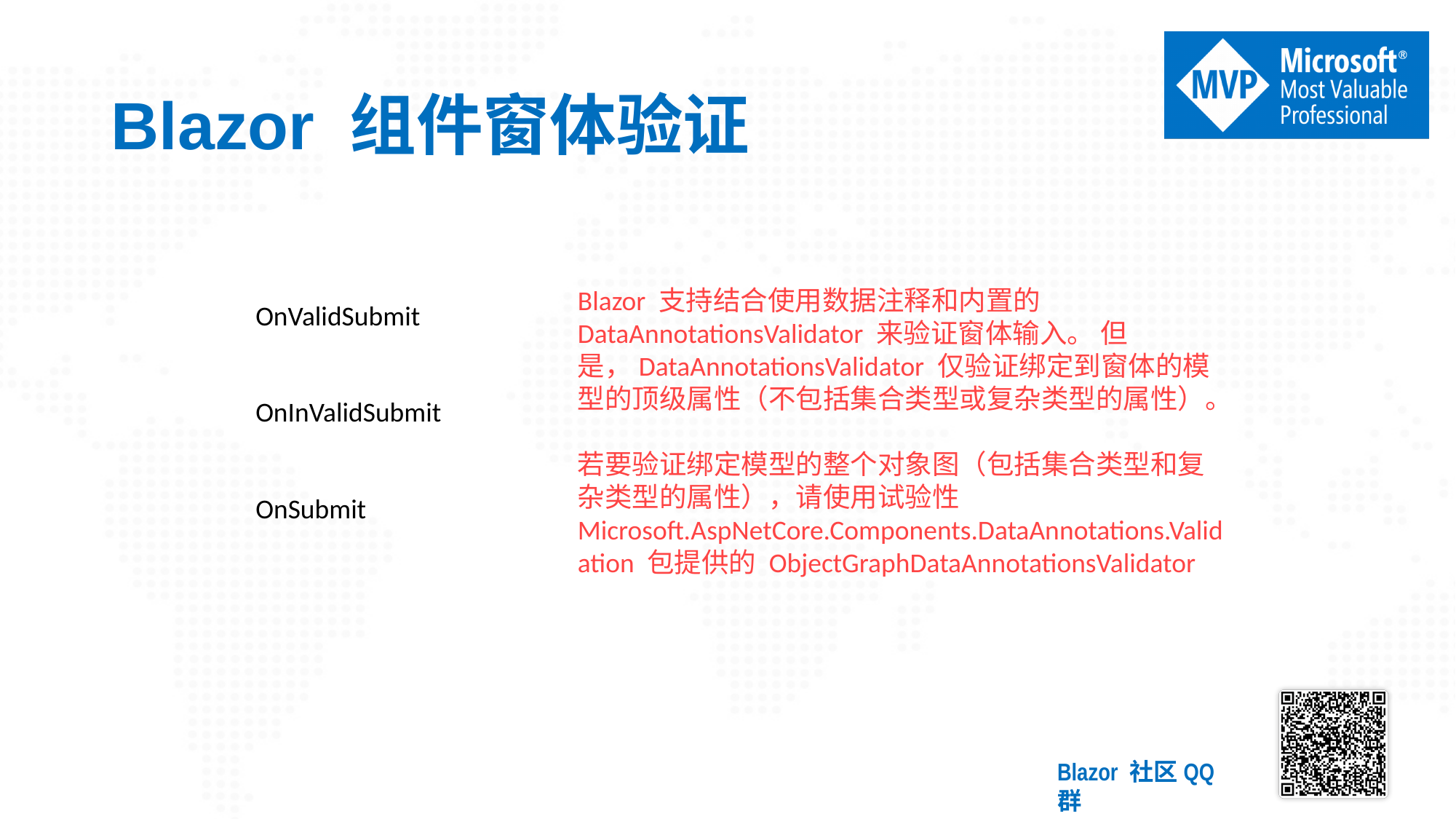

# Blazor 组件窗体验证
Blazor 支持结合使用数据注释和内置的 DataAnnotationsValidator 来验证窗体输入。 但是，DataAnnotationsValidator 仅验证绑定到窗体的模型的顶级属性（不包括集合类型或复杂类型的属性）。

若要验证绑定模型的整个对象图（包括集合类型和复杂类型的属性），请使用试验性 Microsoft.AspNetCore.Components.DataAnnotations.Validation 包提供的 ObjectGraphDataAnnotationsValidator
OnValidSubmit
OnInValidSubmit
OnSubmit